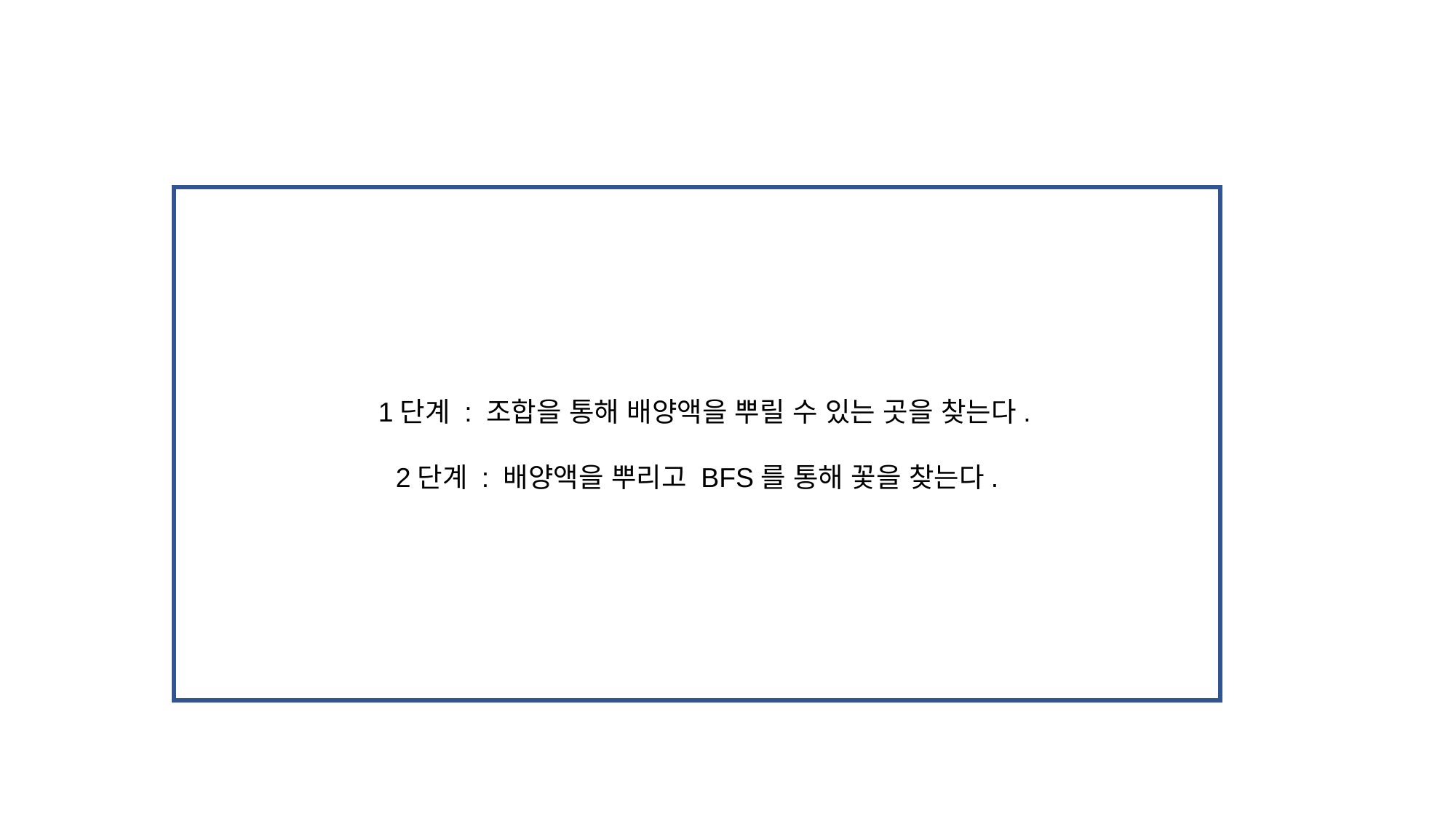

11단계 : 조합을 통해 배양액을 뿌릴 수 있는 곳을 찾는다.

2단계 : 배양액을 뿌리고 BFS를 통해 꽃을 찾는다.